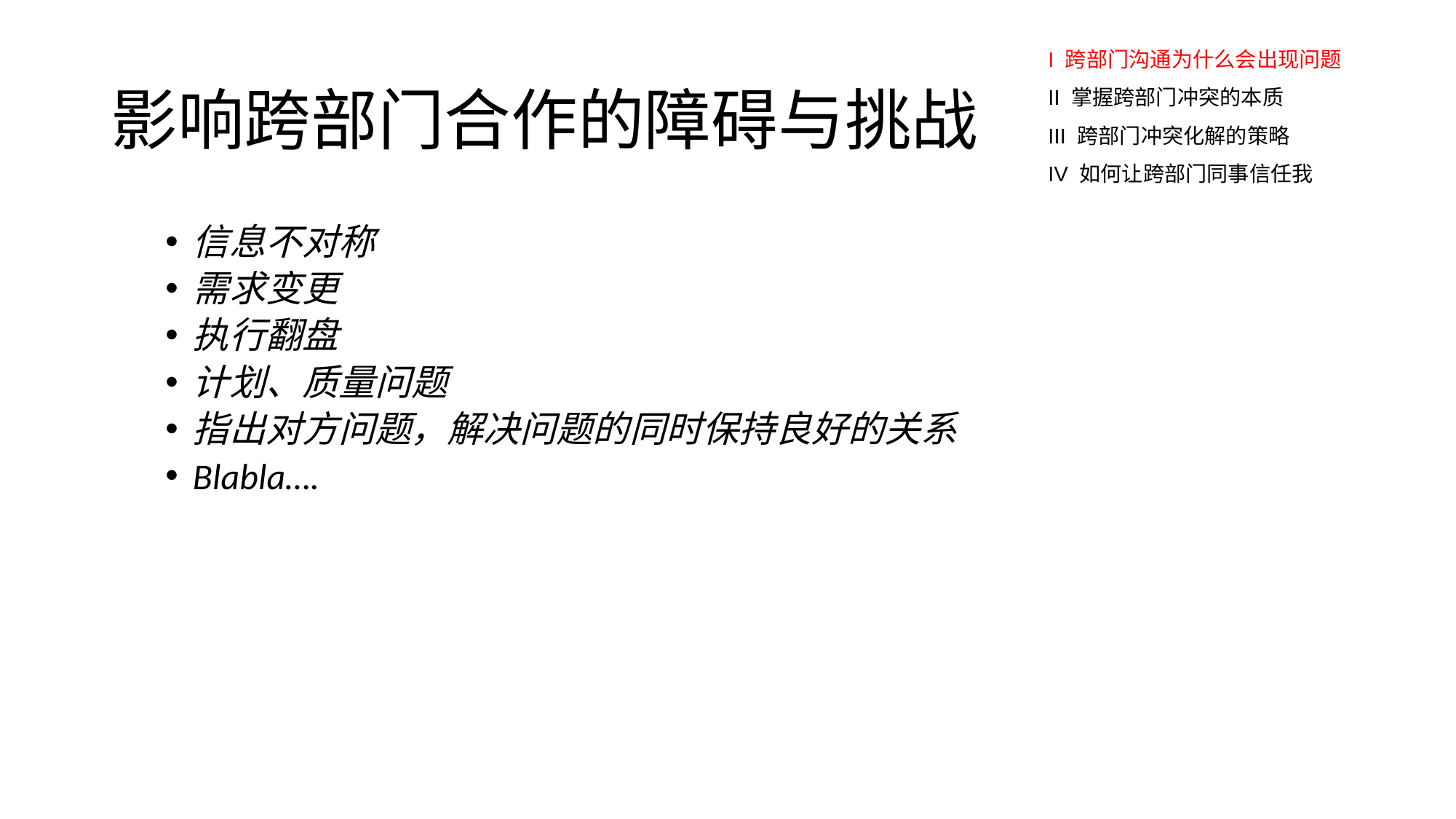

# 影响跨部门合作的障碍与挑战
I 跨部门沟通为什么会出现问题
II 掌握跨部门冲突的本质
III 跨部门冲突化解的策略
IV 如何让跨部门同事信任我
信息不对称
需求变更
执行翻盘
计划、质量问题
指出对方问题，解决问题的同时保持良好的关系
Blabla….